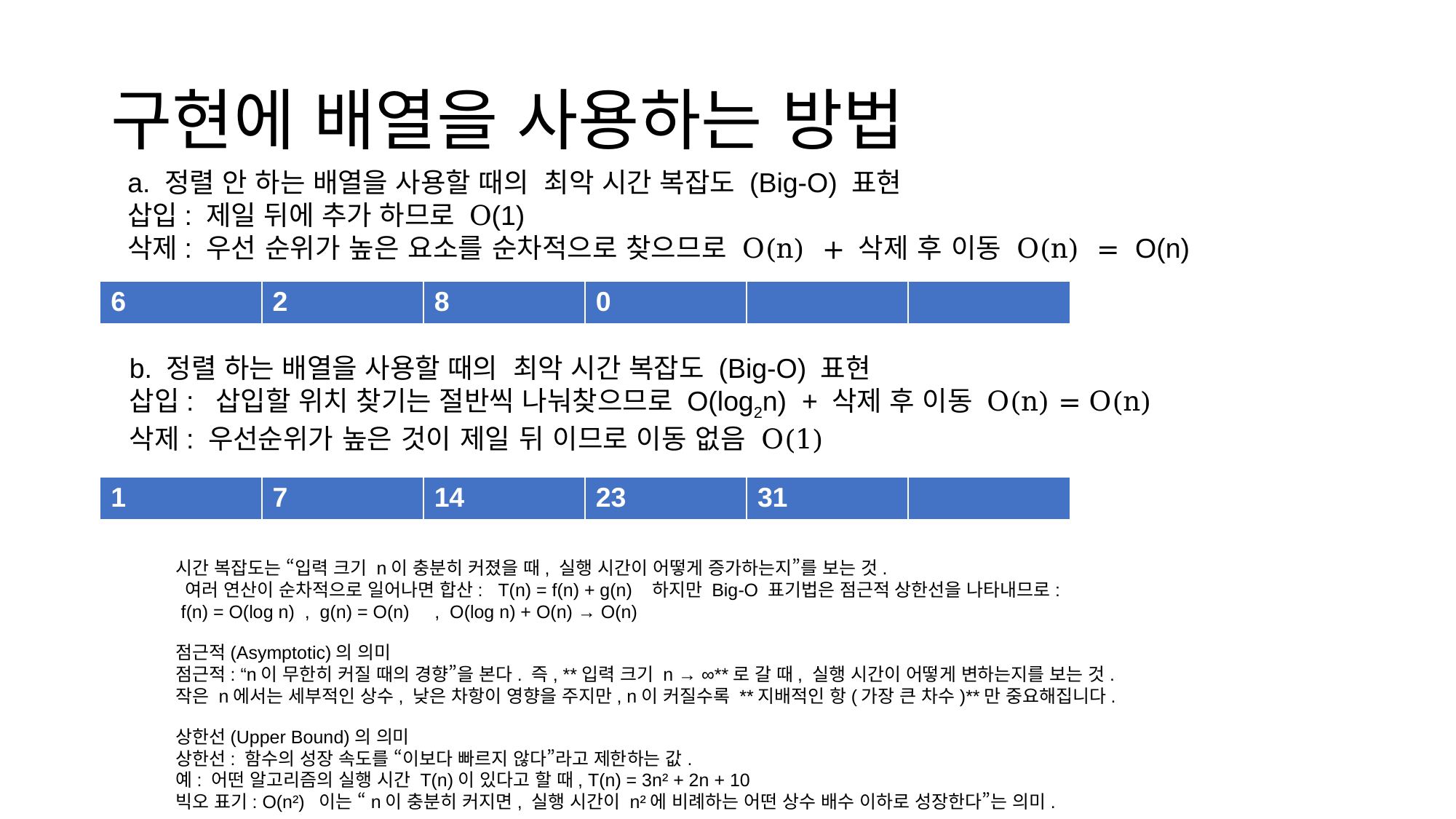

# 구현에 배열을 사용하는 방법
a. 정렬 안 하는 배열을 사용할 때의  최악 시간 복잡도 (Big-O) 표현
삽입: 제일 뒤에 추가 하므로 O(1)
삭제: 우선 순위가 높은 요소를 순차적으로 찾으므로 O(n)  + 삭제 후 이동 O(n)  =  O(n)
| 6 | 2 | 8 | 0 |  |  |
| --- | --- | --- | --- | --- | --- |
b. 정렬 하는 배열을 사용할 때의  최악 시간 복잡도 (Big-O) 표현
삽입:  삽입할 위치 찾기는 절반씩 나눠찾으므로 O(log2n)  + 삭제 후 이동 O(n) = O(n)
삭제: 우선순위가 높은 것이 제일 뒤 이므로 이동 없음 O(1)
| 1 | 7 | 14 | 23 | 31 |  |
| --- | --- | --- | --- | --- | --- |
시간 복잡도는 “입력 크기 n이 충분히 커졌을 때, 실행 시간이 어떻게 증가하는지”를 보는 것.
 여러 연산이 순차적으로 일어나면 합산:   T(n) = f(n) + g(n)   하지만 Big-O 표기법은 점근적 상한선을 나타내므로:
 f(n) = O(log n)  ,  g(n) = O(n)     ,  O(log n) + O(n) → O(n)
점근적(Asymptotic)의 의미
점근적: “n이 무한히 커질 때의 경향”을 본다. 즉, **입력 크기 n → ∞**로 갈 때, 실행 시간이 어떻게 변하는지를 보는 것.
작은 n에서는 세부적인 상수, 낮은 차항이 영향을 주지만, n이 커질수록 **지배적인 항(가장 큰 차수)**만 중요해집니다.
상한선(Upper Bound)의 의미
상한선: 함수의 성장 속도를 “이보다 빠르지 않다”라고 제한하는 값.
예: 어떤 알고리즘의 실행 시간 T(n)이 있다고 할 때, T(n) = 3n² + 2n + 10
빅오 표기: O(n²)  이는 “n이 충분히 커지면, 실행 시간이 n²에 비례하는 어떤 상수 배수 이하로 성장한다”는 의미.